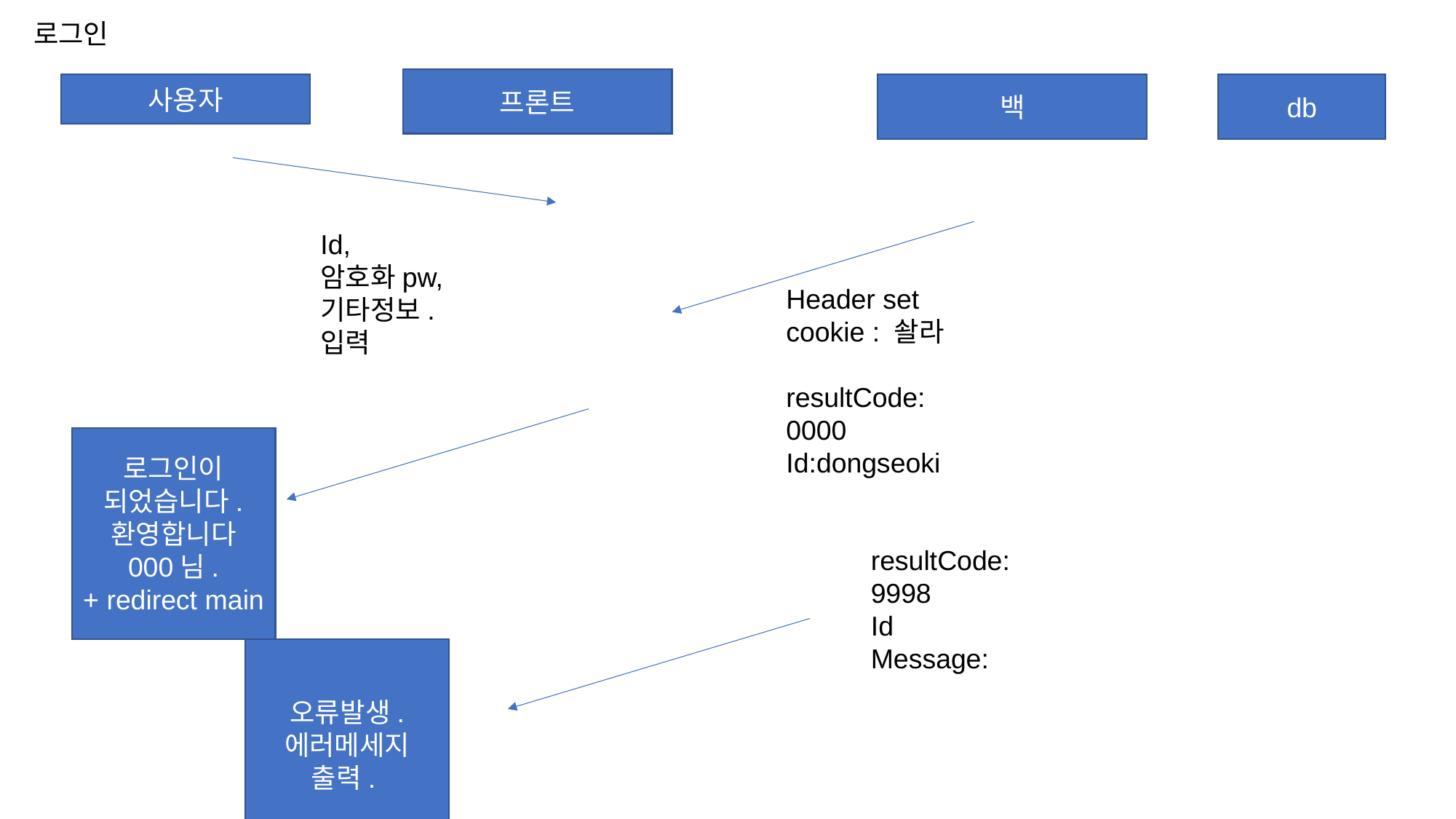

로그인
프론트
사용자
백
db
Id,
암호화pw,
기타정보.
입력
Header set cookie : 솰라

resultCode: 0000
Id:dongseoki

로그인이 되었습니다. 환영합니다 000님.
+ redirect main
resultCode:
9998
Id
Message:

오류발생.
에러메세지 출력.